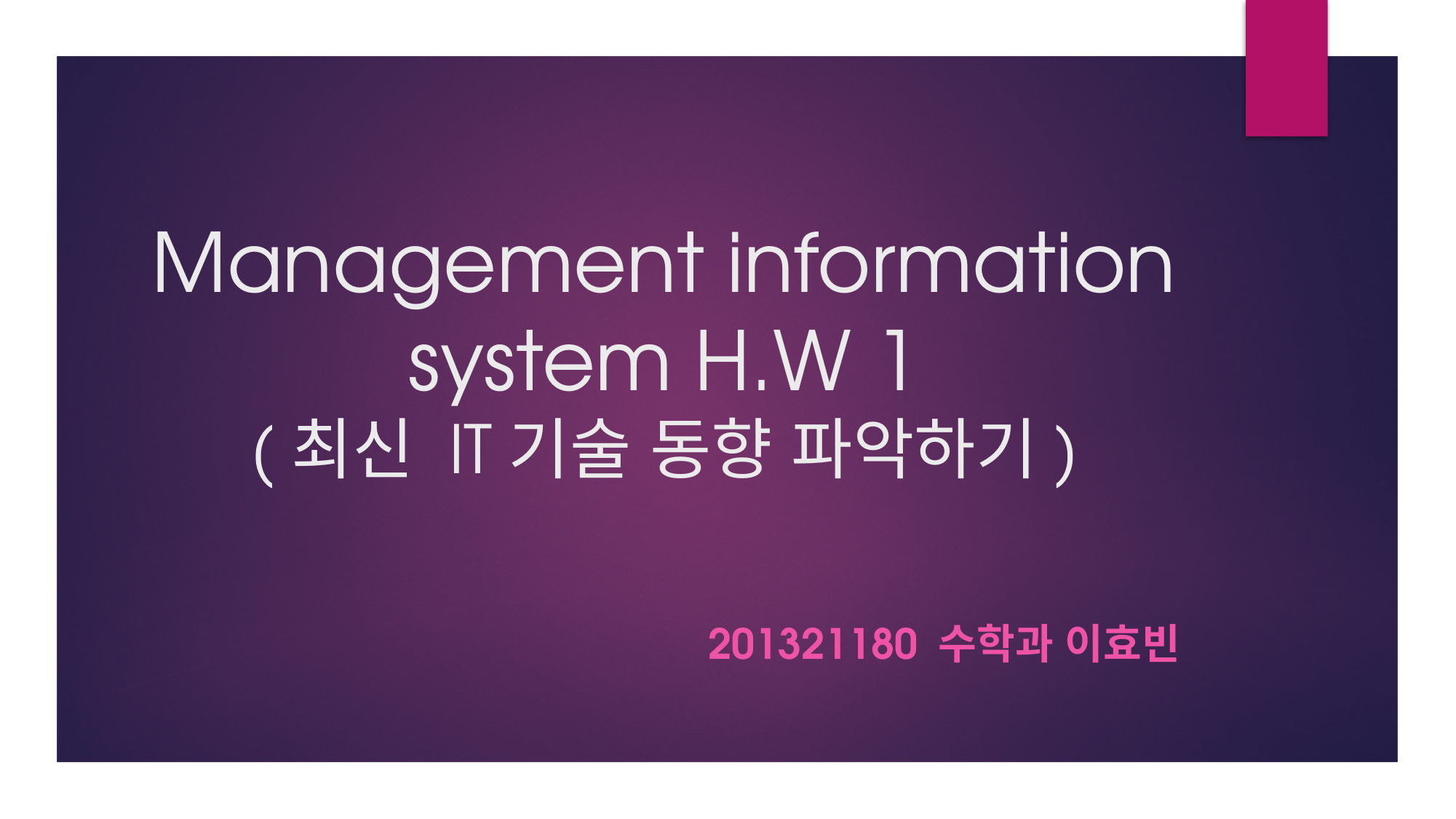

# Management information system H.W 1 (최신 IT기술 동향 파악하기)

201321180 수학과 이효빈